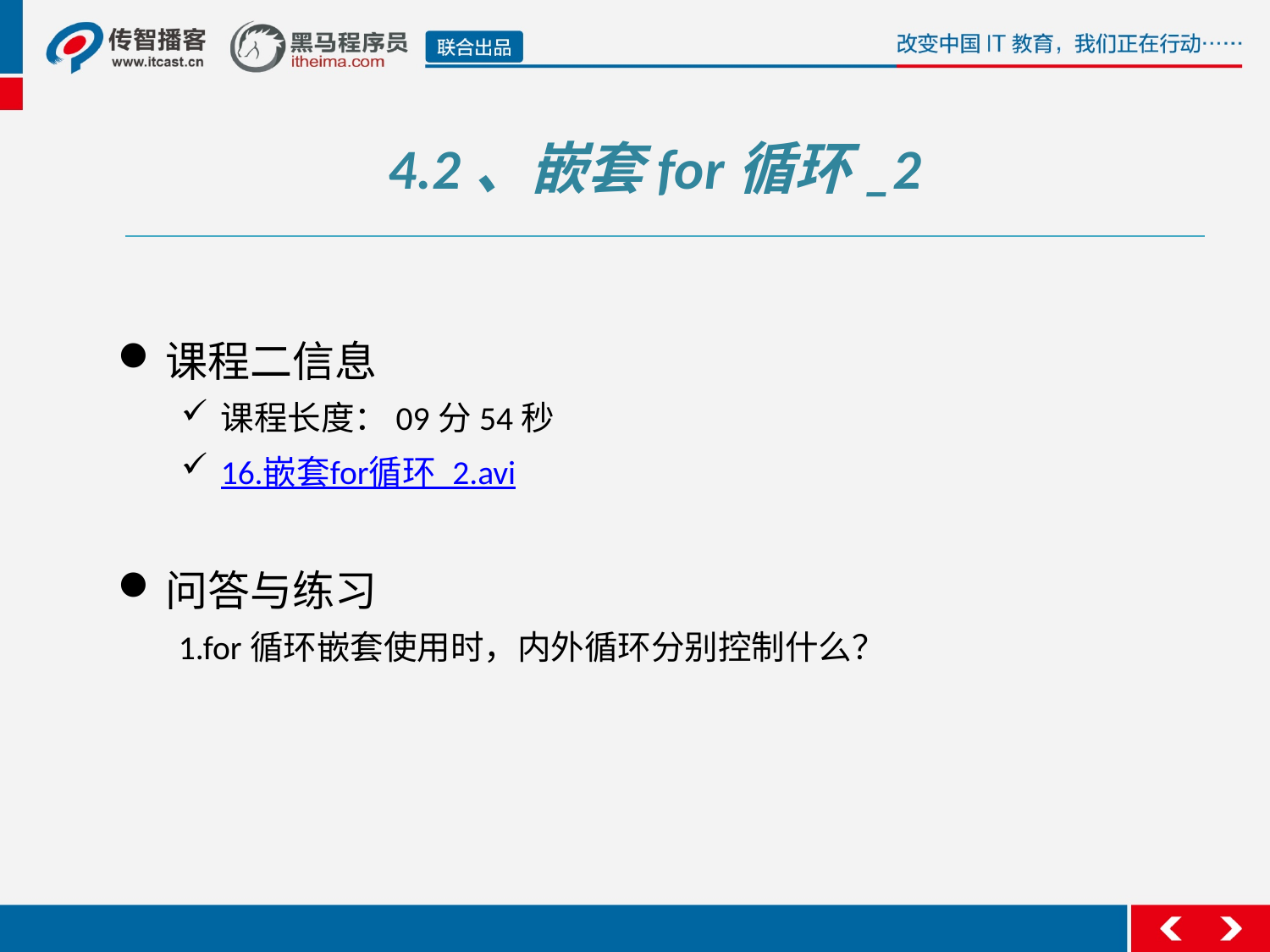

4.2、嵌套for循环_2

课程二信息
课程长度：09分54秒
16.嵌套for循环_2.avi

问答与练习
        1.for循环嵌套使用时，内外循环分别控制什么？